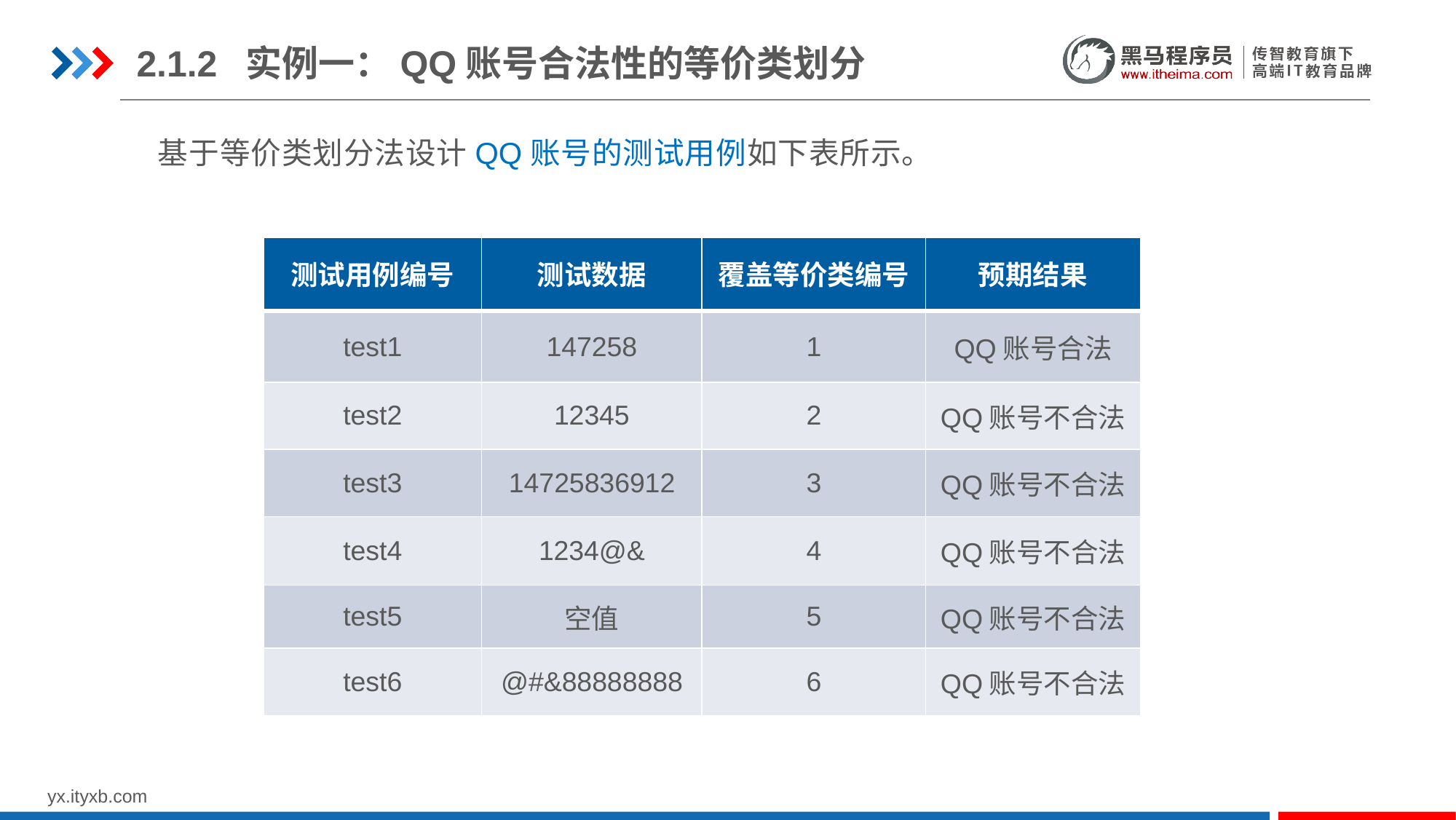

2.1.2	实例一：QQ账号合法性的等价类划分
基于等价类划分法设计QQ账号的测试用例如下表所示。

| 测试用例编号 | 测试数据 | 覆盖等价类编号 | 预期结果 |
| --- | --- | --- | --- |
| test1 | 147258 | 1 | QQ账号合法 |
| test2 | 12345 | 2 | QQ账号不合法 |
| test3 | 14725836912 | 3 | QQ账号不合法 |
| test4 | 1234@& | 4 | QQ账号不合法 |
| test5 | 空值 | 5 | QQ账号不合法 |
| test6 | @#&88888888 | 6 | QQ账号不合法 |